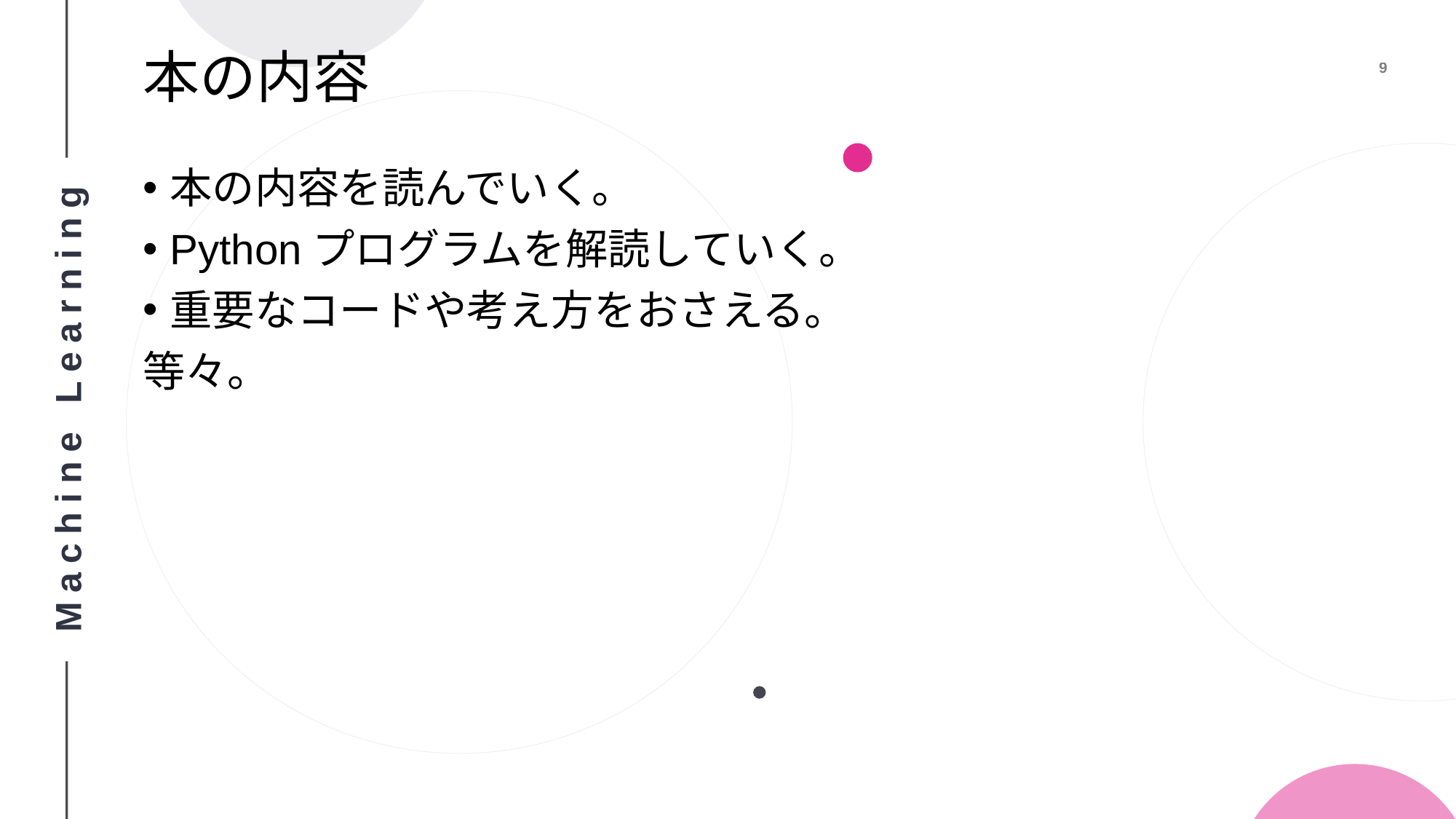

# 本の内容
本の内容を読んでいく。
Pythonプログラムを解読していく。
重要なコードや考え方をおさえる。
等々。